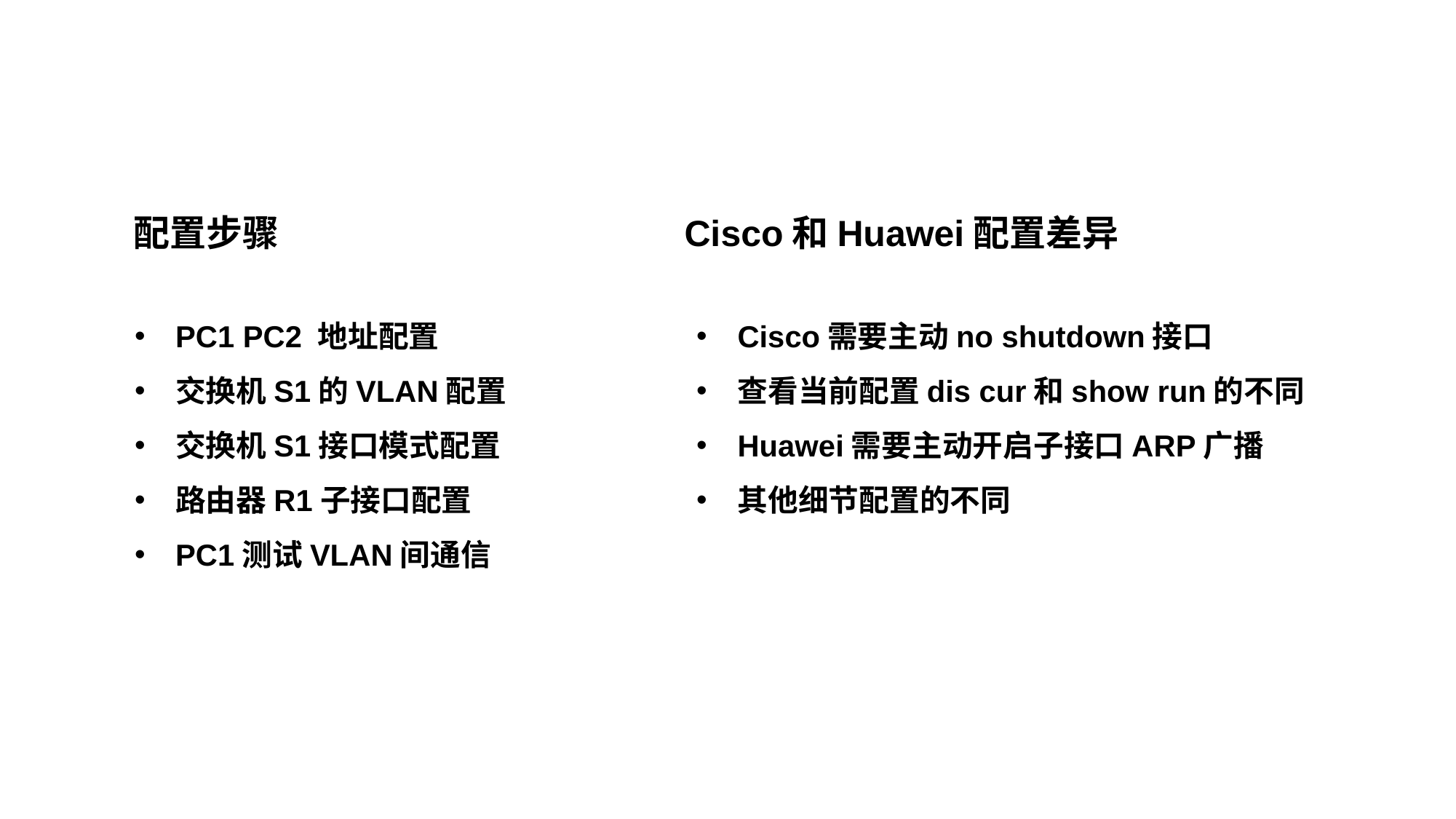

配置步骤
Cisco和Huawei配置差异
PC1 PC2 地址配置
交换机S1的VLAN配置
交换机S1接口模式配置
路由器R1子接口配置
PC1测试VLAN间通信
Cisco需要主动no shutdown接口
查看当前配置dis cur和show run的不同
Huawei需要主动开启子接口ARP广播
其他细节配置的不同